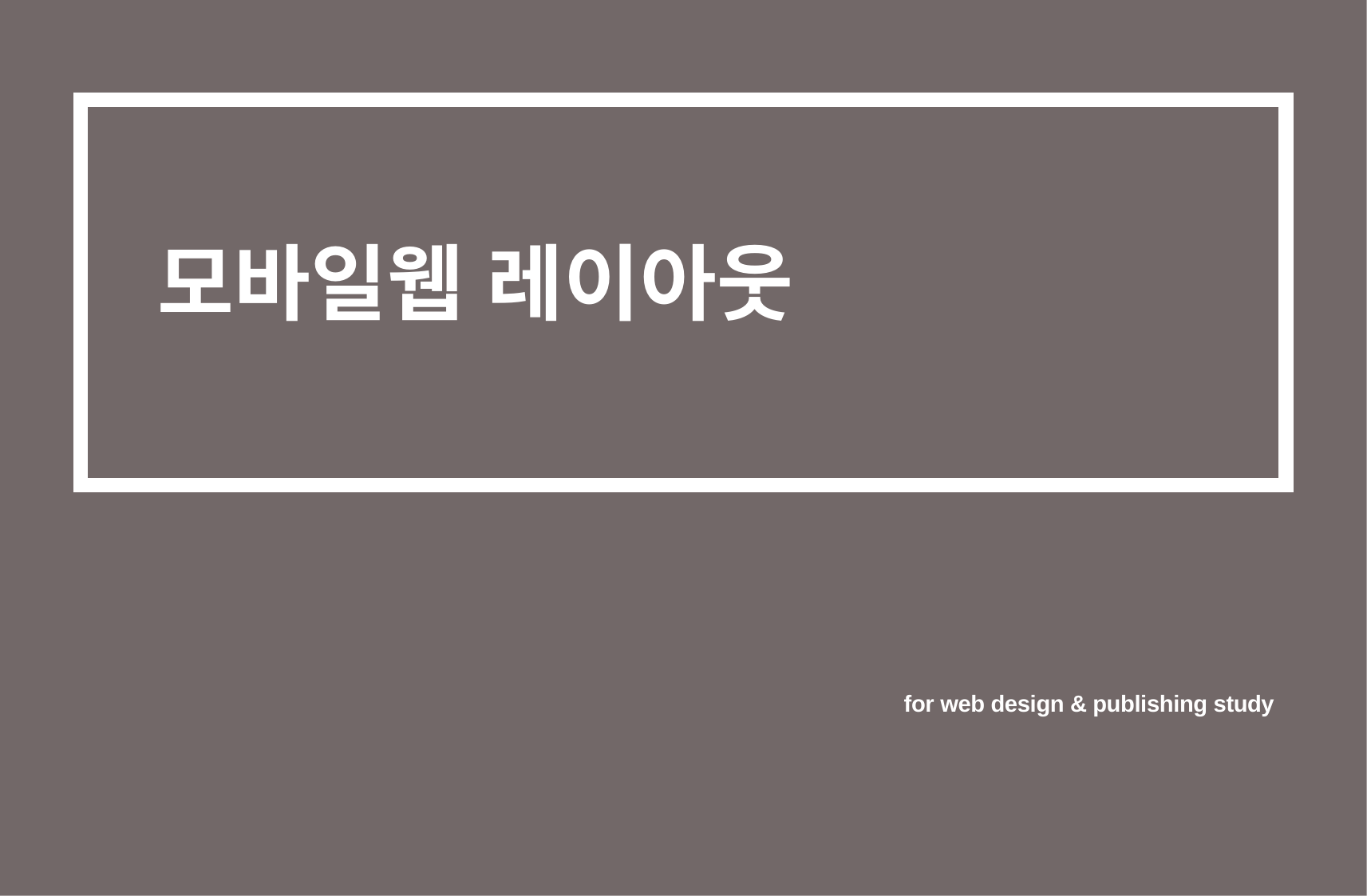

# 모바일웹 레이아웃
for web design & publishing study